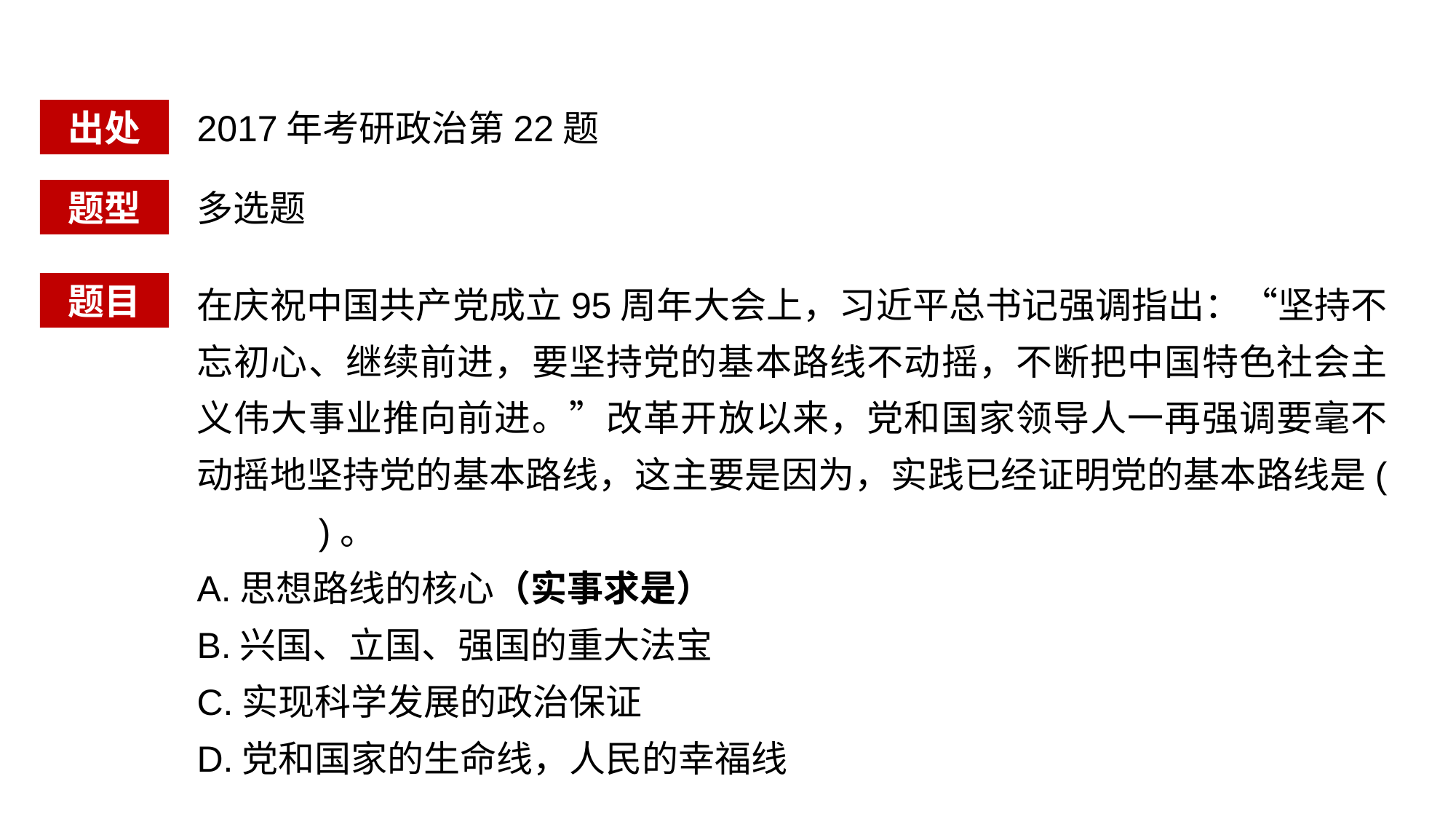

出处
2017年考研政治第22题
题型
多选题
在庆祝中国共产党成立95周年大会上，习近平总书记强调指出：“坚持不忘初心、继续前进，要坚持党的基本路线不动摇，不断把中国特色社会主义伟大事业推向前进。”改革开放以来，党和国家领导人一再强调要毫不动摇地坚持党的基本路线，这主要是因为，实践已经证明党的基本路线是(             )。
A.思想路线的核心（实事求是）
B.兴国、立国、强国的重大法宝
C.实现科学发展的政治保证
D.党和国家的生命线，人民的幸福线
题目